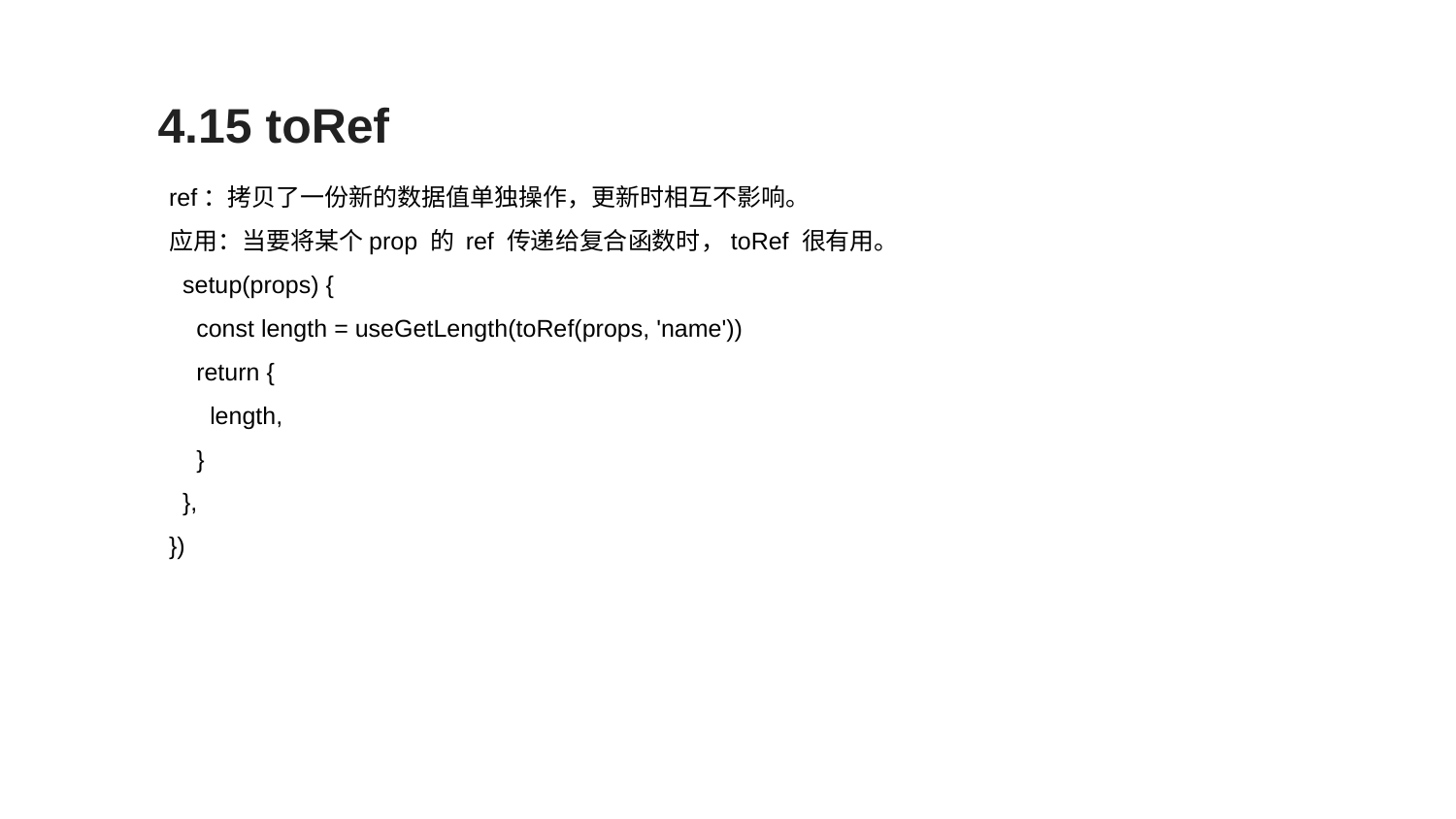

4.15 toRef
ref：拷贝了一份新的数据值单独操作，更新时相互不影响。
应用：当要将某个prop 的 ref 传递给复合函数时，toRef 很有用。
  setup(props) {
    const length = useGetLength(toRef(props, 'name'))
    return {
      length,
    }
  },
})